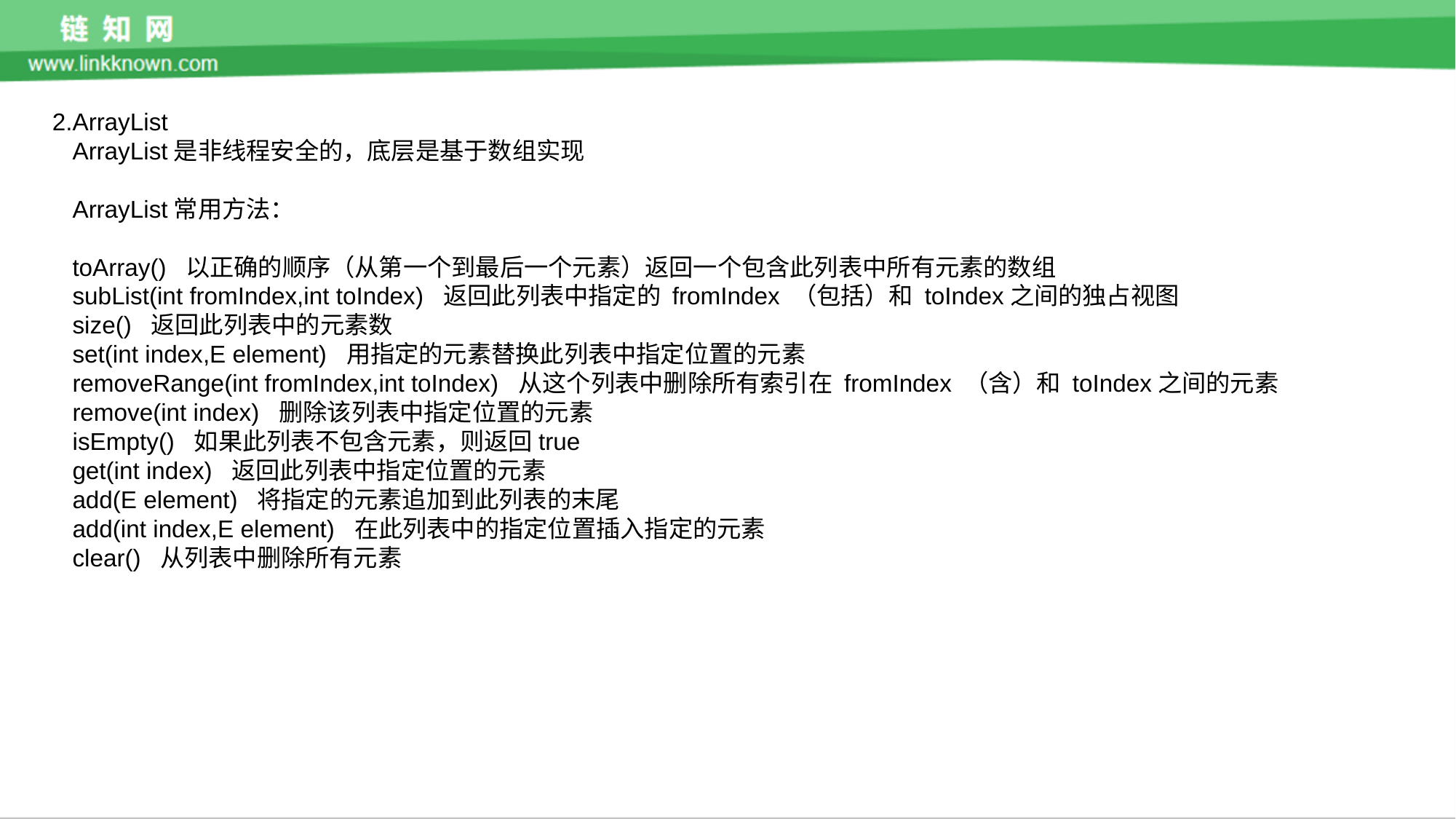

2.ArrayList
   ArrayList是非线程安全的，底层是基于数组实现

   ArrayList常用方法：

   toArray()  以正确的顺序（从第一个到最后一个元素）返回一个包含此列表中所有元素的数组
   subList(int fromIndex,int toIndex)  返回此列表中指定的 fromIndex （包括）和 toIndex之间的独占视图
   size()  返回此列表中的元素数
   set(int index,E element)  用指定的元素替换此列表中指定位置的元素
   removeRange(int fromIndex,int toIndex)  从这个列表中删除所有索引在 fromIndex （含）和 toIndex之间的元素
   remove(int index)  删除该列表中指定位置的元素
   isEmpty()  如果此列表不包含元素，则返回true
   get(int index)  返回此列表中指定位置的元素
   add(E element)  将指定的元素追加到此列表的末尾
   add(int index,E element)  在此列表中的指定位置插入指定的元素
   clear()  从列表中删除所有元素